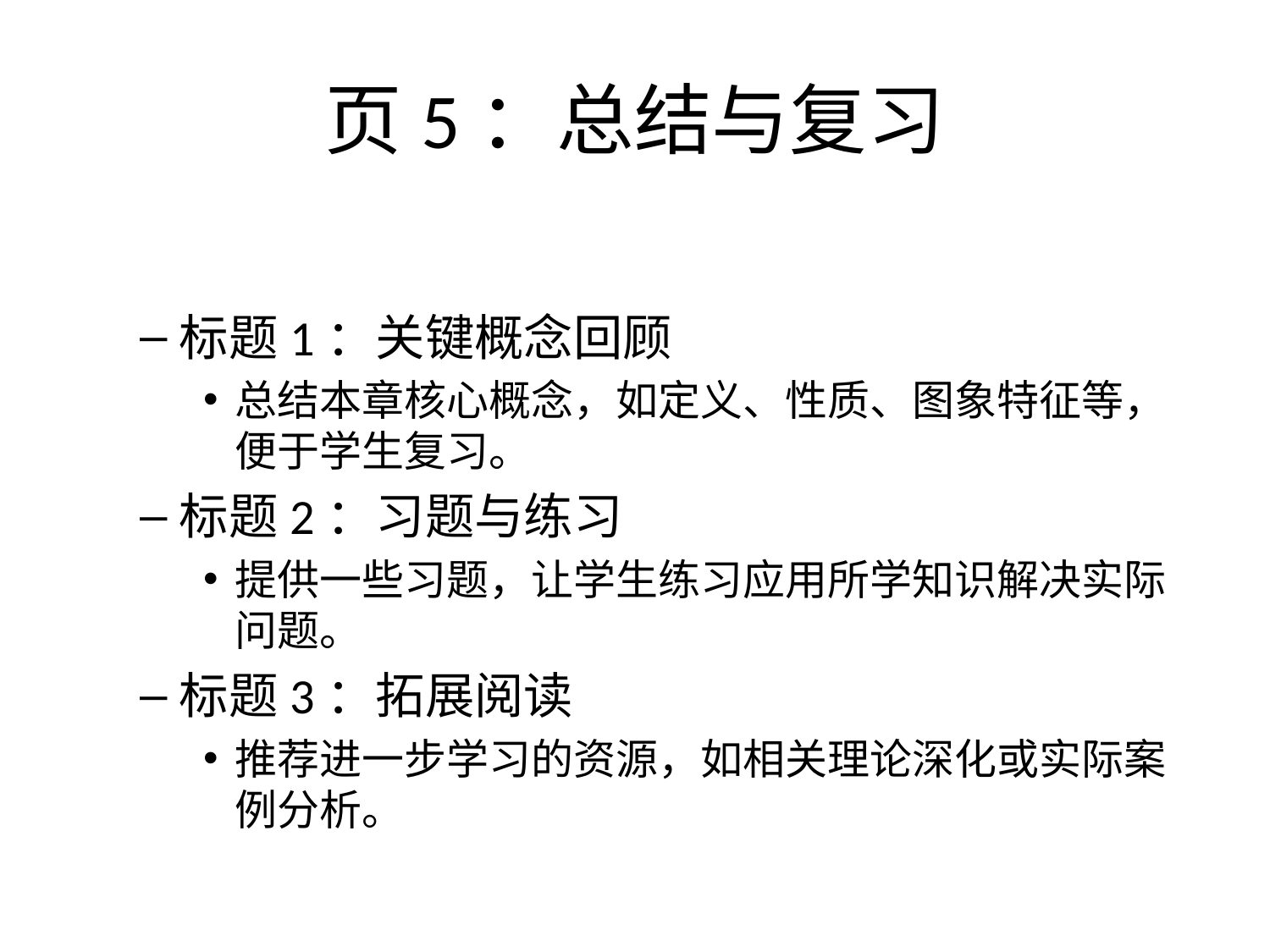

# 页5：总结与复习

标题1：关键概念回顾
总结本章核心概念，如定义、性质、图象特征等，便于学生复习。
标题2：习题与练习
提供一些习题，让学生练习应用所学知识解决实际问题。
标题3：拓展阅读
推荐进一步学习的资源，如相关理论深化或实际案例分析。